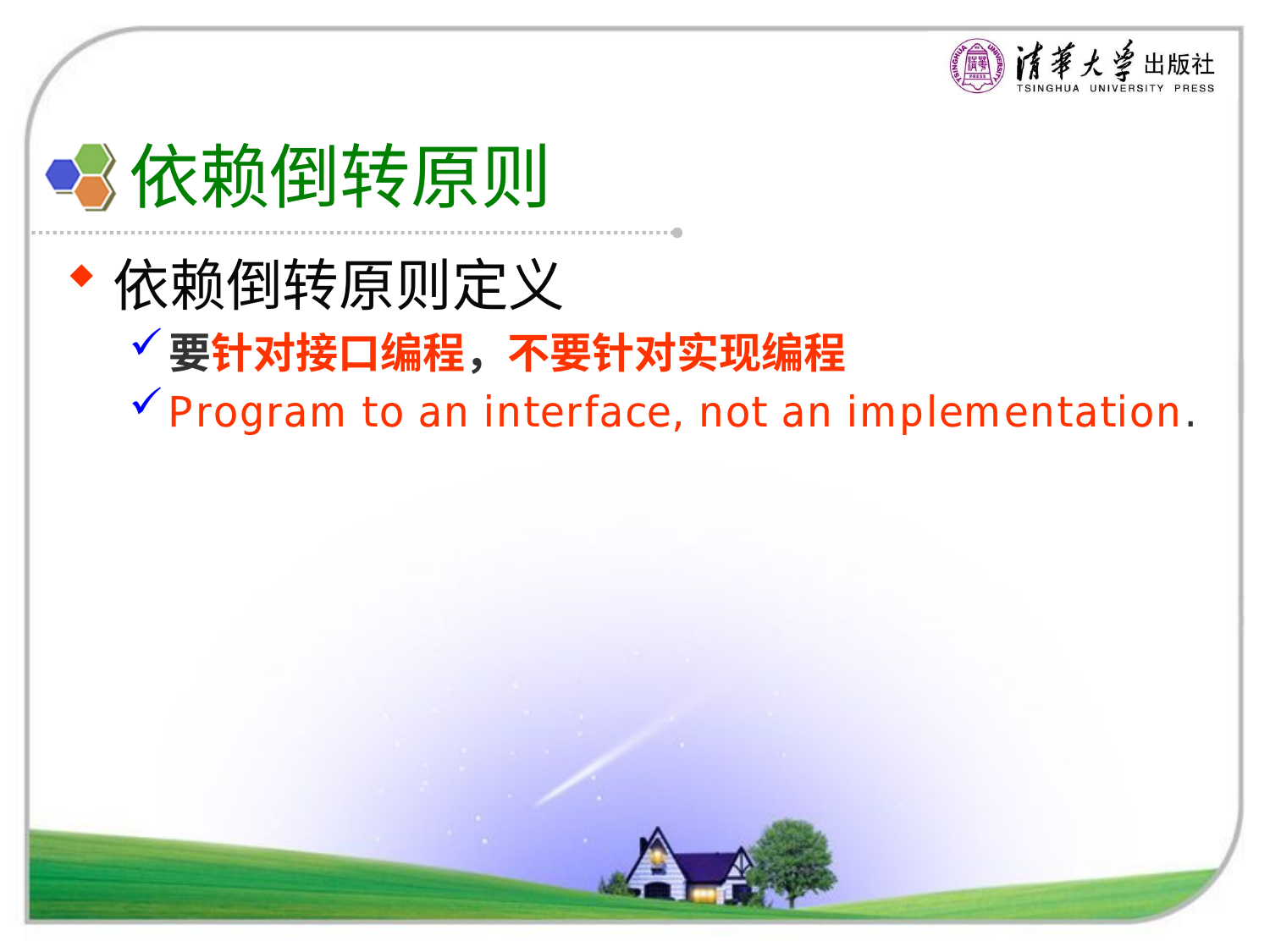

# 依赖倒转原则
依赖倒转原则定义
要针对接口编程，不要针对实现编程
Program to an interface, not an implementation.